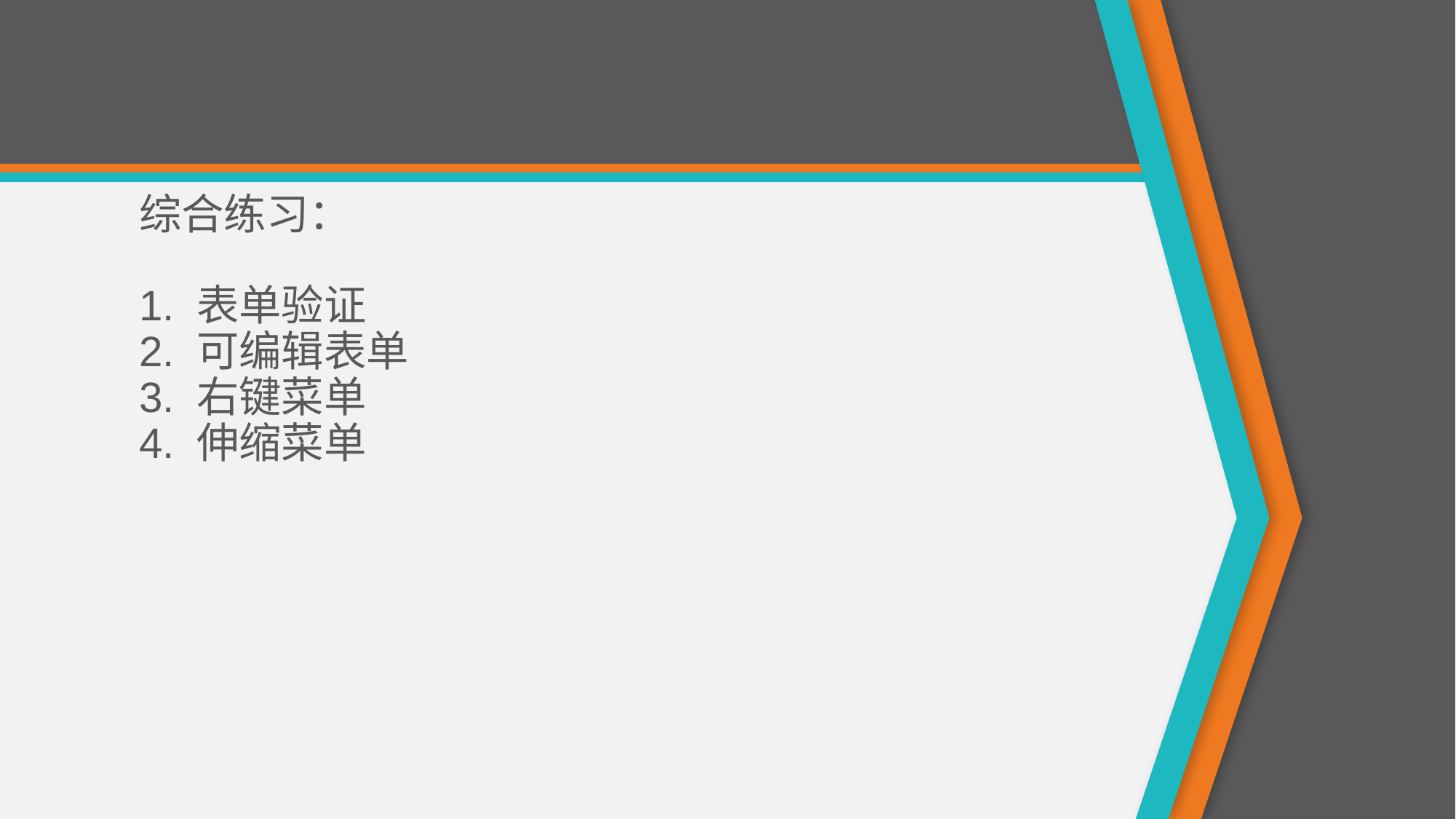

# 综合练习： 1. 表单验证 2. 可编辑表单 3. 右键菜单 4. 伸缩菜单